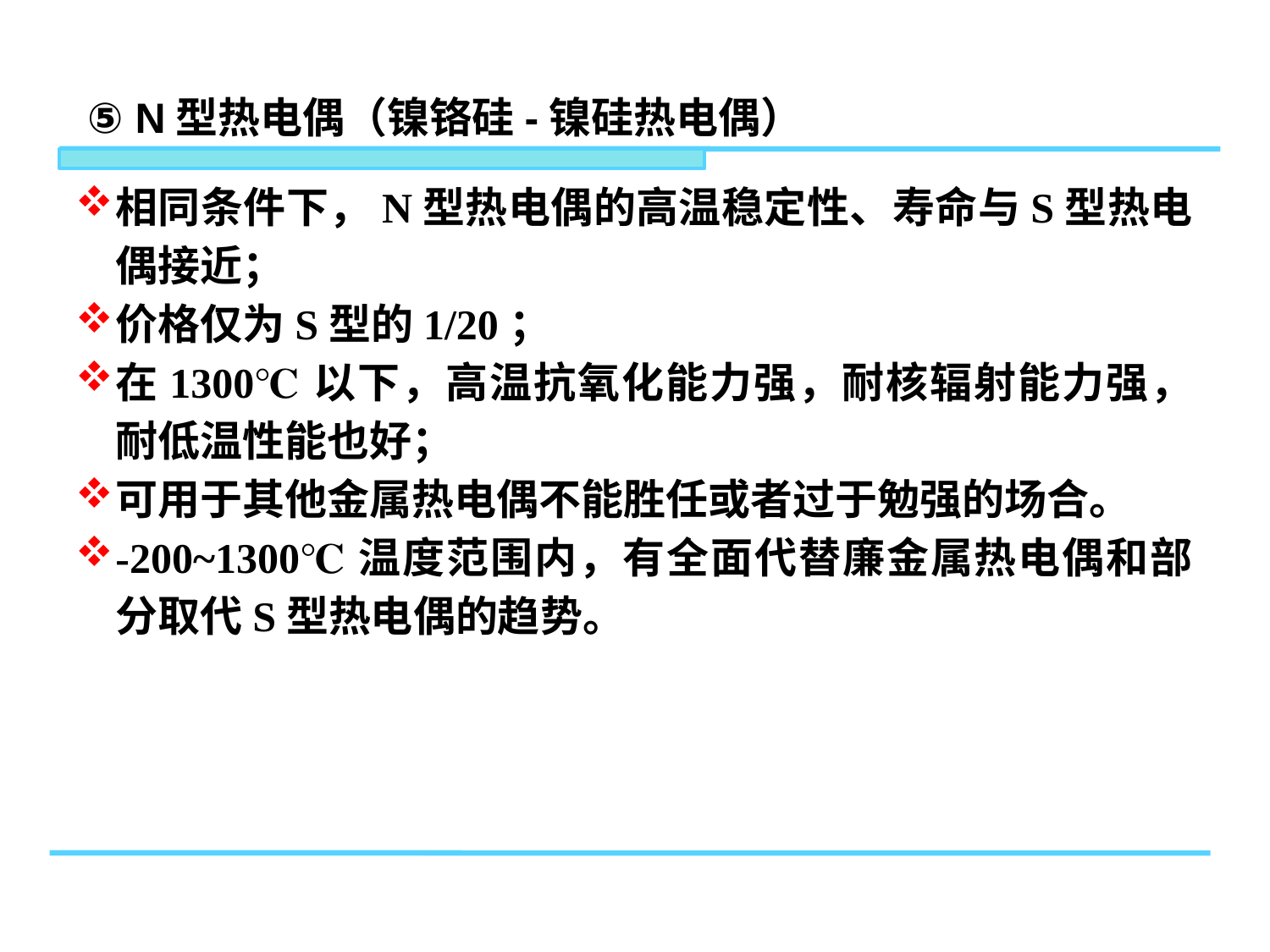

⑤ N型热电偶（镍铬硅-镍硅热电偶）

相同条件下，N型热电偶的高温稳定性、寿命与S型热电偶接近；
价格仅为S型的1/20；
在1300℃以下，高温抗氧化能力强，耐核辐射能力强，耐低温性能也好；
可用于其他金属热电偶不能胜任或者过于勉强的场合。
-200~1300℃温度范围内，有全面代替廉金属热电偶和部分取代S型热电偶的趋势。